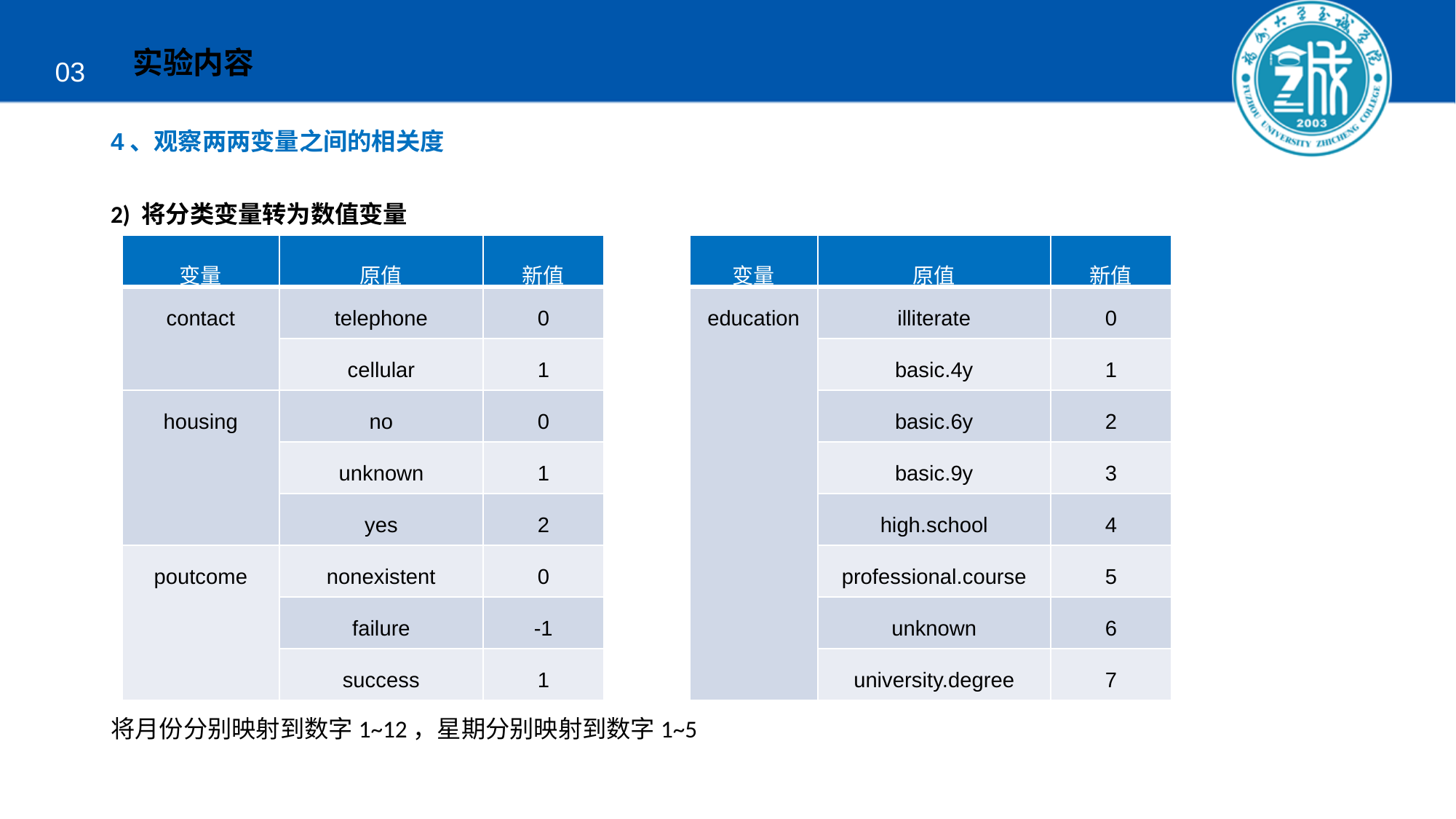

实验内容
03
4、观察两两变量之间的相关度
2) 将分类变量转为数值变量
| 变量 | 原值 | 新值 |
| --- | --- | --- |
| contact | telephone | 0 |
|  | cellular | 1 |
| housing | no | 0 |
|  | unknown | 1 |
|  | yes | 2 |
| poutcome | nonexistent | 0 |
|  | failure | -1 |
|  | success | 1 |
| 变量 | 原值 | 新值 |
| --- | --- | --- |
| education | illiterate | 0 |
|  | basic.4y | 1 |
|  | basic.6y | 2 |
|  | basic.9y | 3 |
|  | high.school | 4 |
|  | professional.course | 5 |
|  | unknown | 6 |
|  | university.degree | 7 |
将月份分别映射到数字1~12，星期分别映射到数字1~5